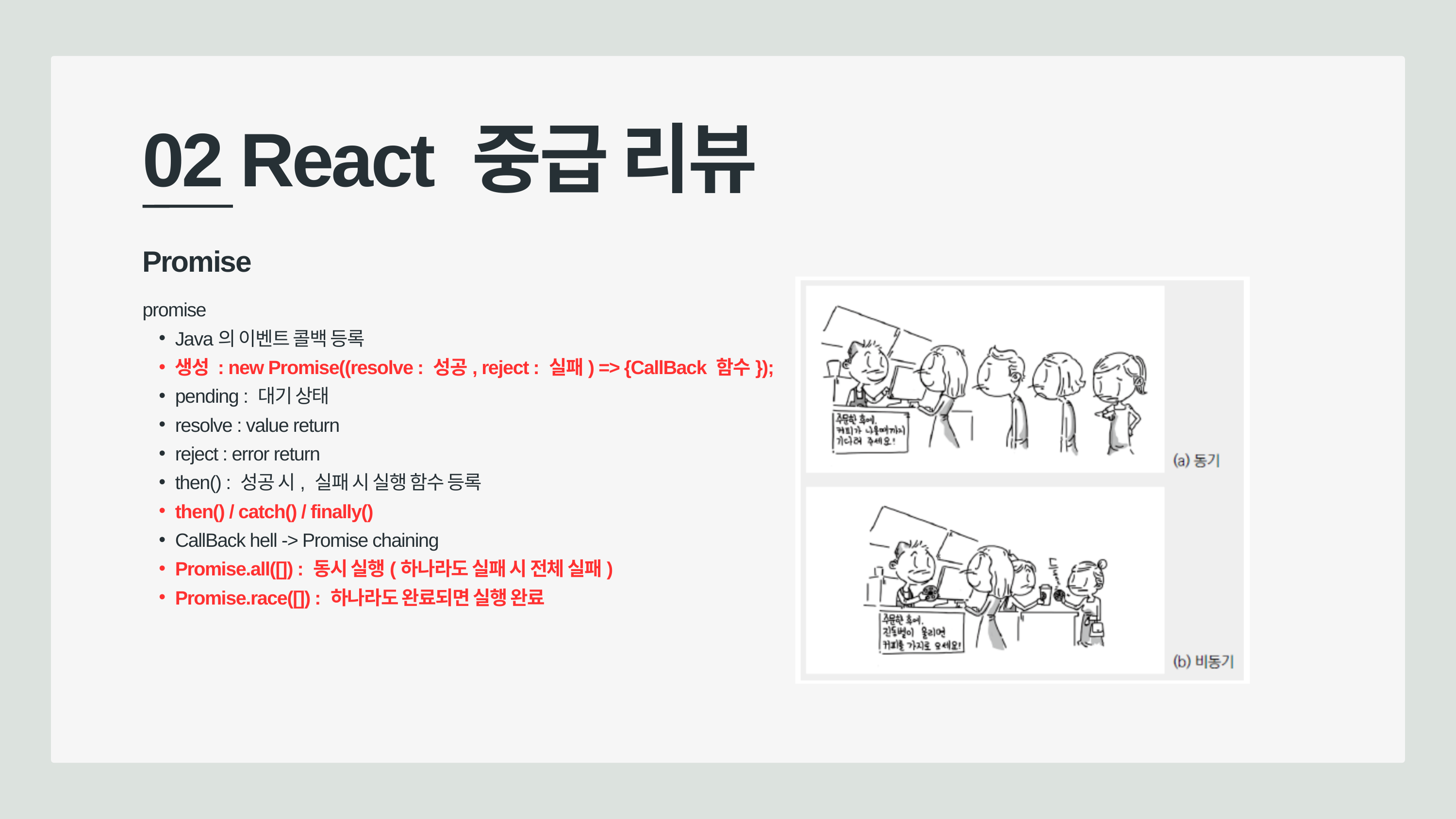

02 React 중급 리뷰

Promise

promise
Java의 이벤트 콜백 등록
생성 : new Promise((resolve : 성공, reject : 실패) => {CallBack 함수});
pending : 대기 상태
resolve : value return
reject : error return
then() : 성공 시, 실패 시 실행 함수 등록
then() / catch() / finally()
CallBack hell -> Promise chaining
Promise.all([]) : 동시 실행(하나라도 실패 시 전체 실패)
Promise.race([]) : 하나라도 완료되면 실행 완료